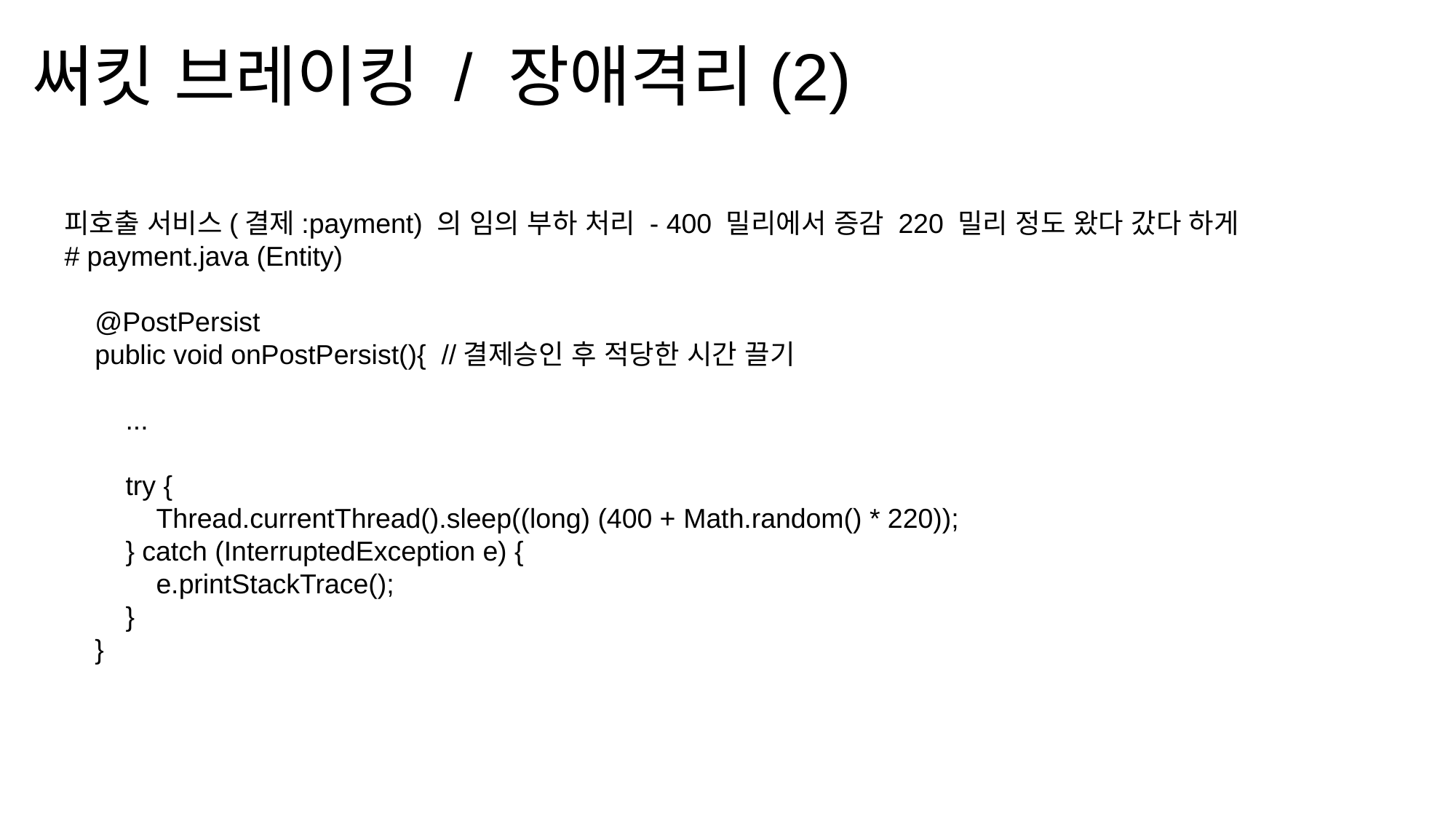

# 써킷 브레이킹 / 장애격리(2)
피호출 서비스(결제:payment) 의 임의 부하 처리 - 400 밀리에서 증감 220 밀리 정도 왔다 갔다 하게
# payment.java (Entity)

    @PostPersist
    public void onPostPersist(){  //결제승인 후 적당한 시간 끌기

        ...

        try {
            Thread.currentThread().sleep((long) (400 + Math.random() * 220));
        } catch (InterruptedException e) {
            e.printStackTrace();
        }
    }